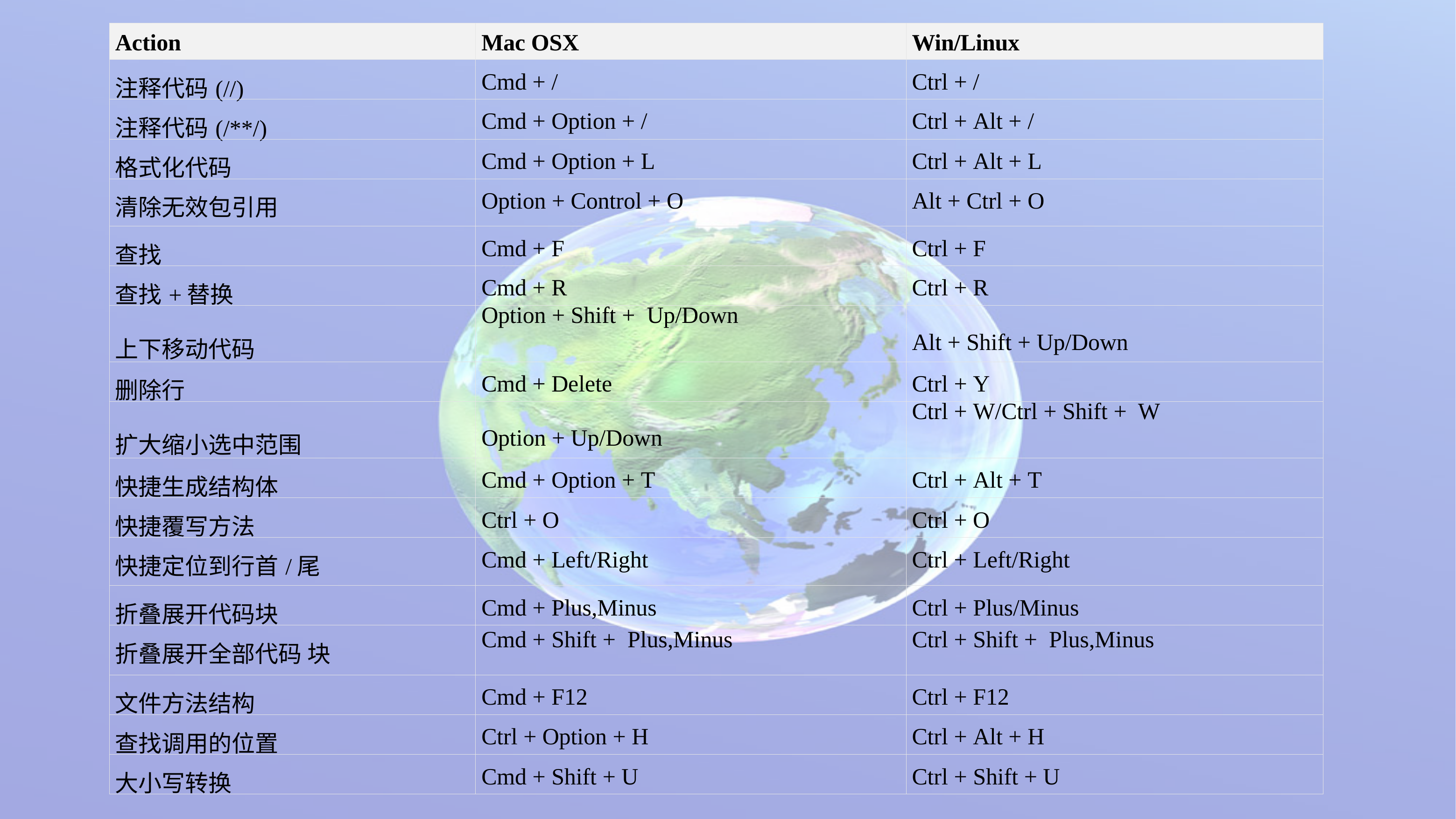

对于新手们或者对 Eclipse 没有好感的同学们，肯定想学习默认的 Studio 快捷键，下面整理了下常用的一 些快捷键，更多的快捷键还需要大家自己去习惯适应。（我自己选择的是 Mac OS X 10.5+）
| Action | Mac OSX | Win/Linux |
| --- | --- | --- |
| 注释代码(//) | Cmd + / | Ctrl + / |
| 注释代码(/\*\*/) | Cmd + Option + / | Ctrl + Alt + / |
| 格式化代码 | Cmd + Option + L | Ctrl + Alt + L |
| 清除无效包引用 | Option + Control + O | Alt + Ctrl + O |
| 查找 | Cmd + F | Ctrl + F |
| 查找+替换 | Cmd + R | Ctrl + R |
| 上下移动代码 | Option + Shift + Up/Down | Alt + Shift + Up/Down |
| 删除行 | Cmd + Delete | Ctrl + Y |
| 扩大缩小选中范围 | Option + Up/Down | Ctrl + W/Ctrl + Shift + W |
| 快捷生成结构体 | Cmd + Option + T | Ctrl + Alt + T |
| 快捷覆写方法 | Ctrl + O | Ctrl + O |
| 快捷定位到行首/尾 | Cmd + Left/Right | Ctrl + Left/Right |
| 折叠展开代码块 | Cmd + Plus,Minus | Ctrl + Plus/Minus |
| 折叠展开全部代码 块 | Cmd + Shift + Plus,Minus | Ctrl + Shift + Plus,Minus |
| 文件方法结构 | Cmd + F12 | Ctrl + F12 |
| 查找调用的位置 | Ctrl + Option + H | Ctrl + Alt + H |
| 大小写转换 | Cmd + Shift + U | Ctrl + Shift + U |